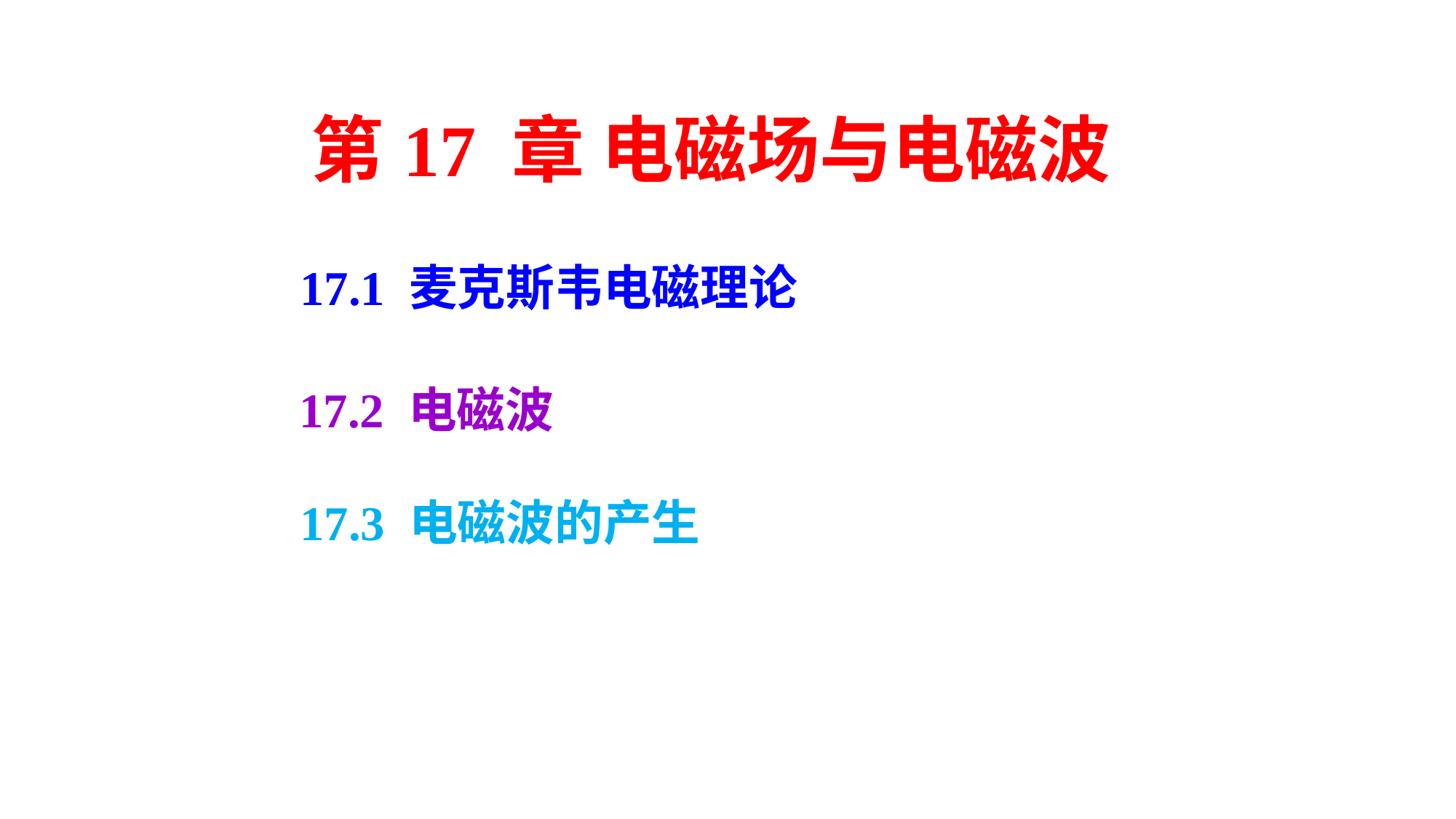

第 17 章 电磁场与电磁波
17.1 麦克斯韦电磁理论
17.2 电磁波
17.3 电磁波的产生